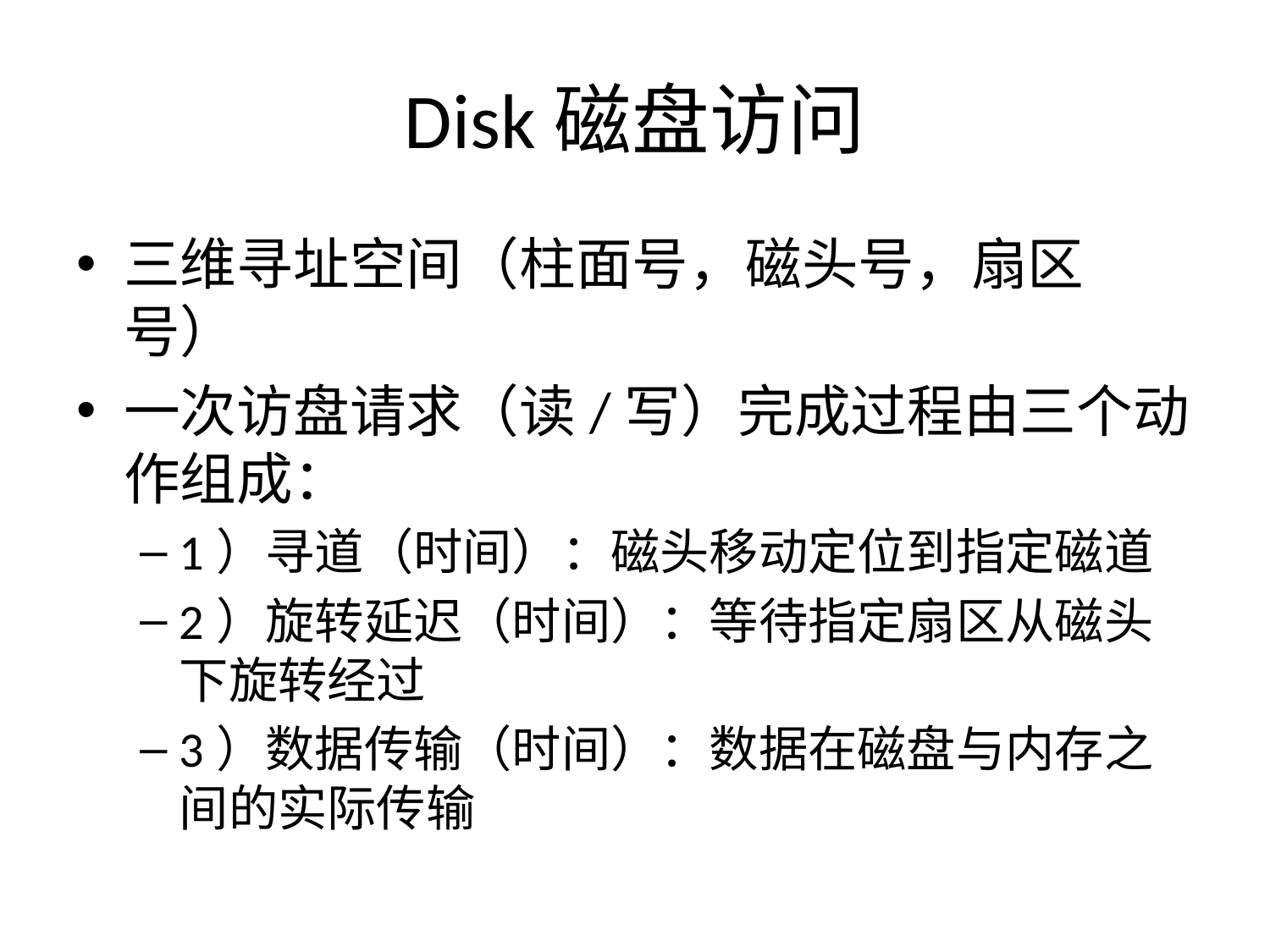

# Disk磁盘访问
三维寻址空间（柱面号，磁头号，扇区号）
一次访盘请求（读/写）完成过程由三个动作组成：
1）寻道（时间）：磁头移动定位到指定磁道
2）旋转延迟（时间）：等待指定扇区从磁头下旋转经过
3）数据传输（时间）：数据在磁盘与内存之间的实际传输